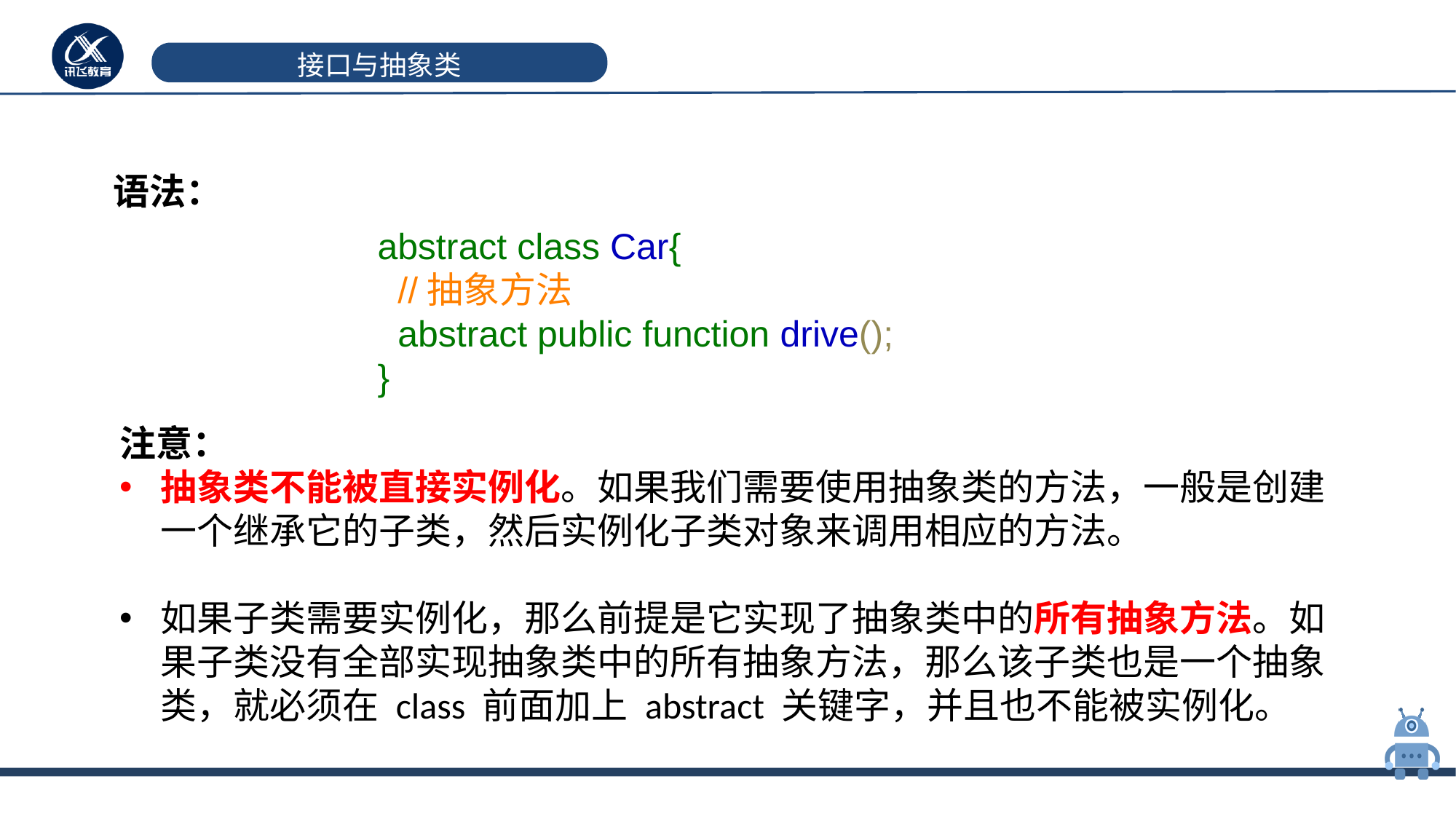

# 接口与抽象类
语法：
abstract class Car{
  //抽象方法
  abstract public function drive();
}
注意：
抽象类不能被直接实例化。如果我们需要使用抽象类的方法，一般是创建一个继承它的子类，然后实例化子类对象来调用相应的方法。

如果子类需要实例化，那么前提是它实现了抽象类中的所有抽象方法。如果子类没有全部实现抽象类中的所有抽象方法，那么该子类也是一个抽象类，就必须在 class 前面加上 abstract 关键字，并且也不能被实例化。